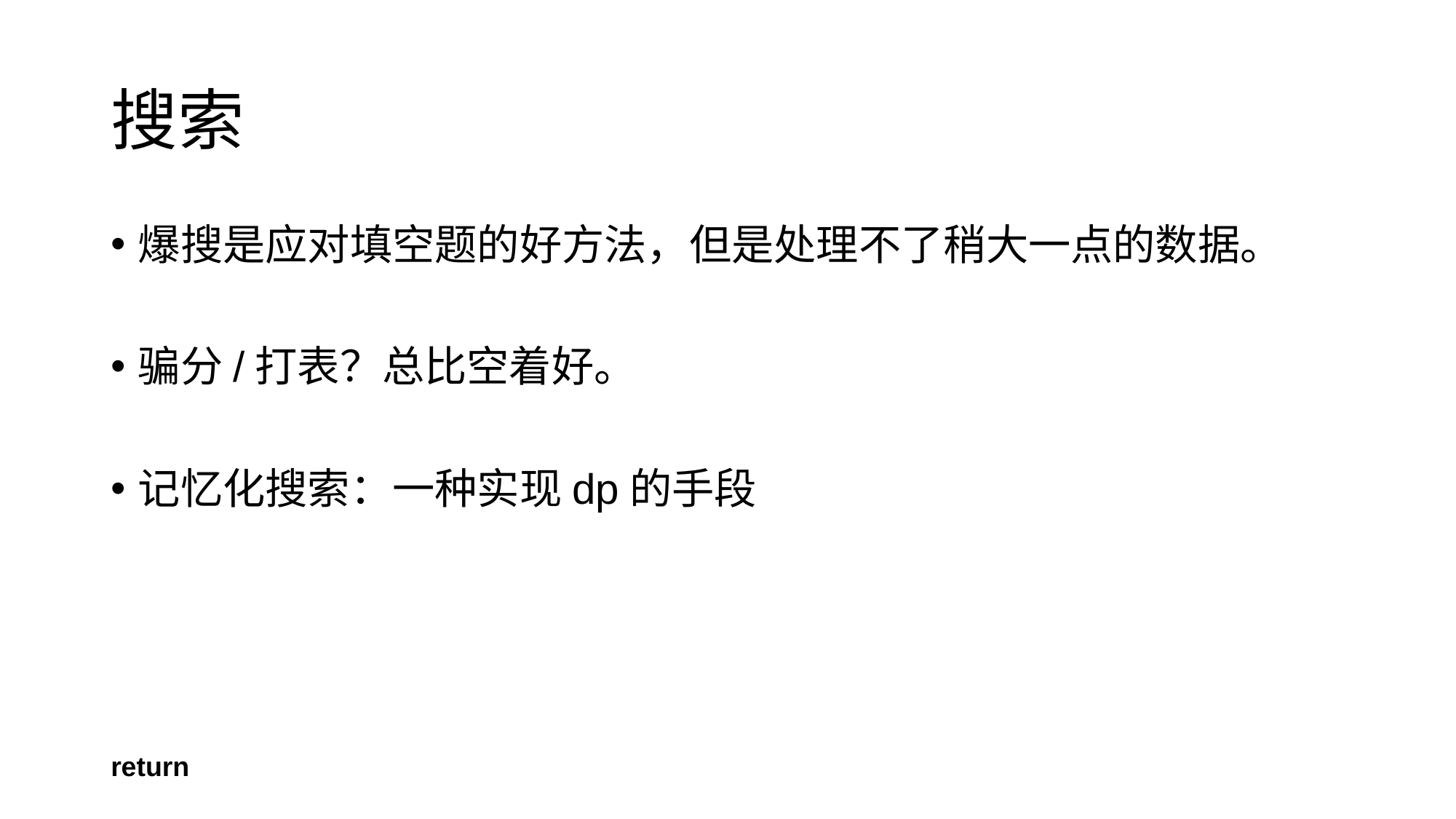

# 搜索
爆搜是应对填空题的好方法，但是处理不了稍大一点的数据。

骗分/打表？总比空着好。

记忆化搜索：一种实现dp的手段
return